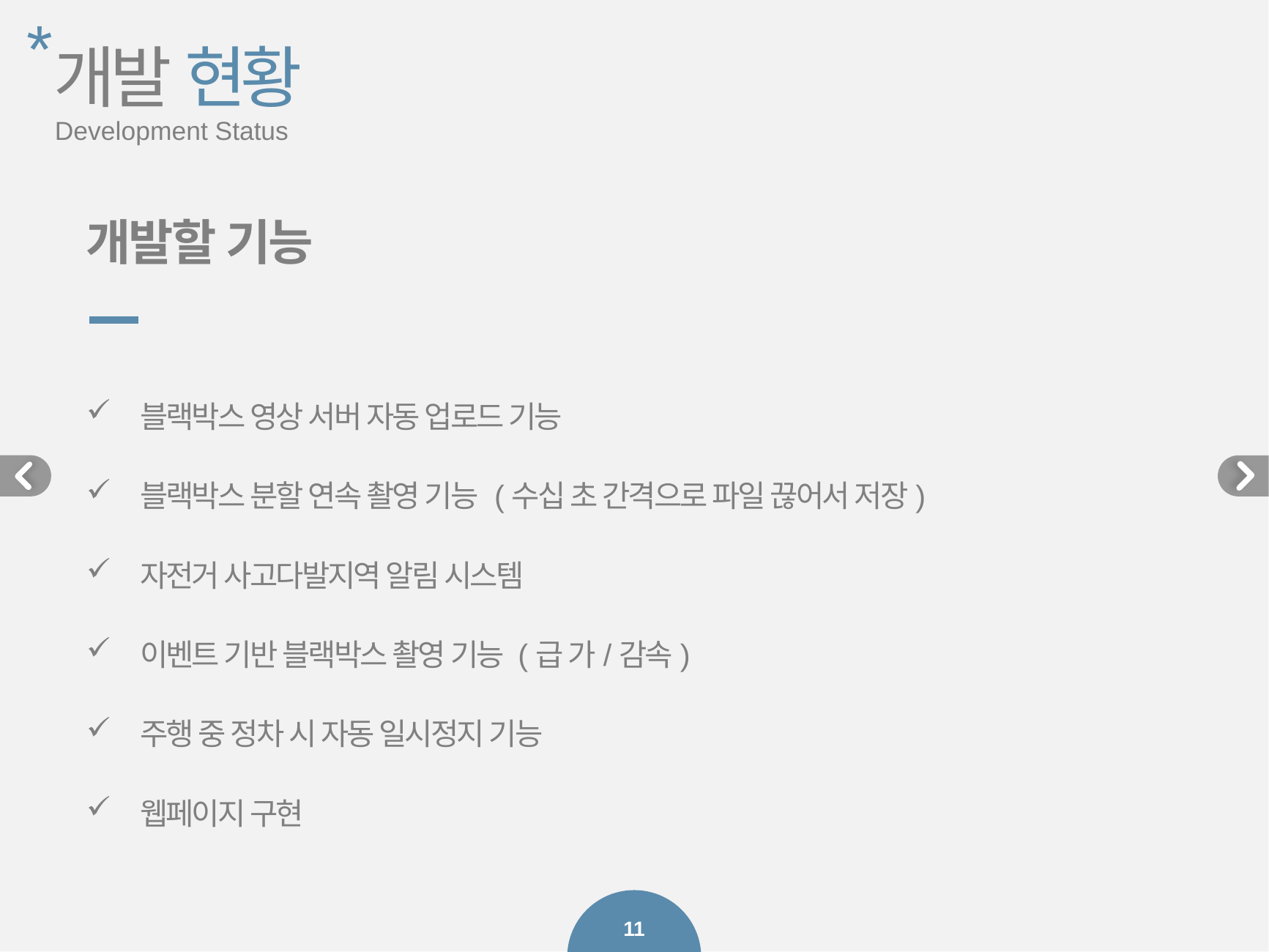

*
개발 현황
Development Status
개발할 기능
블랙박스 영상 서버 자동 업로드 기능
블랙박스 분할 연속 촬영 기능 (수십 초 간격으로 파일 끊어서 저장)
자전거 사고다발지역 알림 시스템
이벤트 기반 블랙박스 촬영 기능 (급 가/감속)
주행 중 정차 시 자동 일시정지 기능
웹페이지 구현